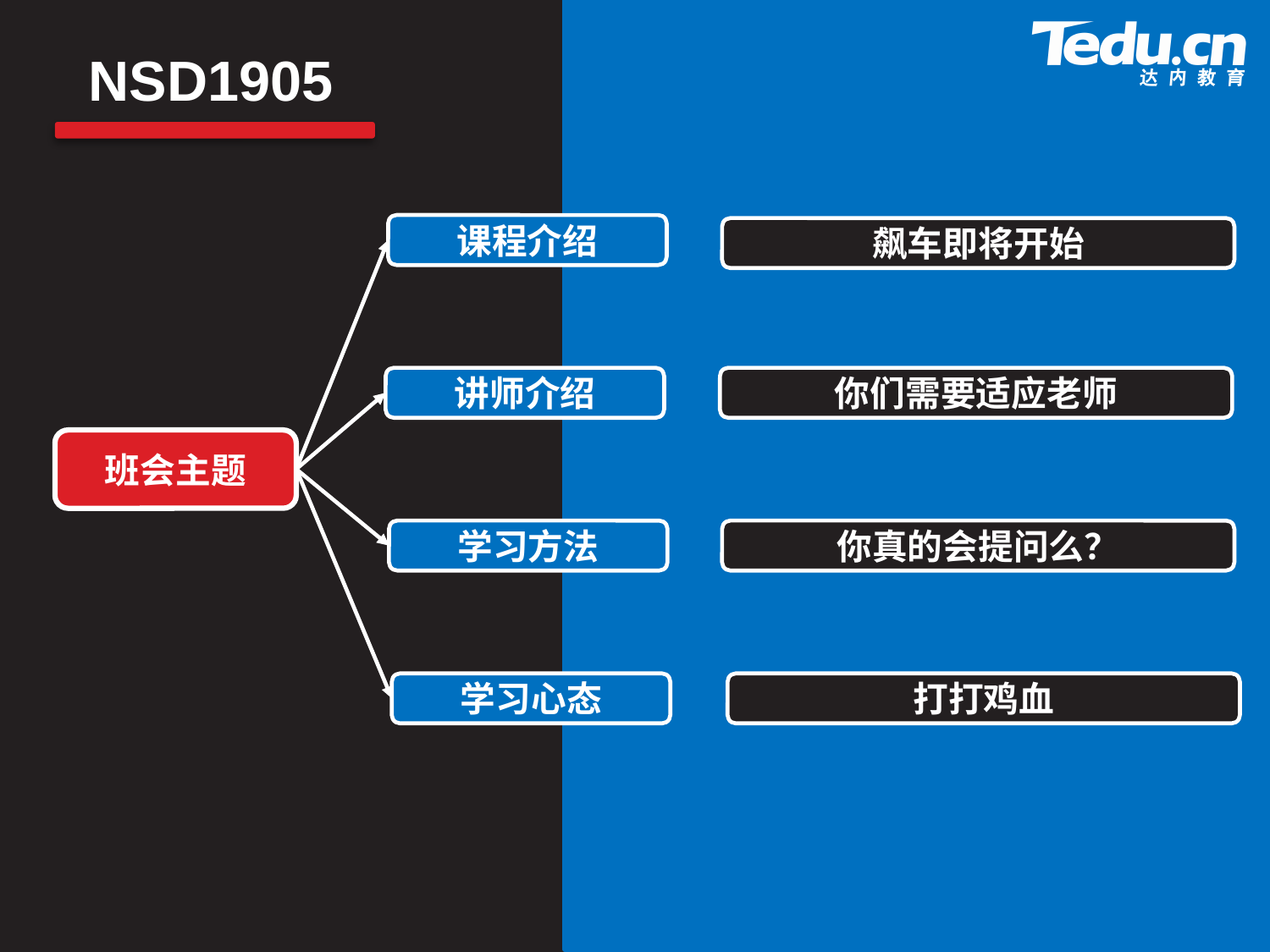

NSD1905

课程介绍
飙车即将开始
你们需要适应老师
讲师介绍
班会主题
学习方法
你真的会提问么？
学习心态
打打鸡血